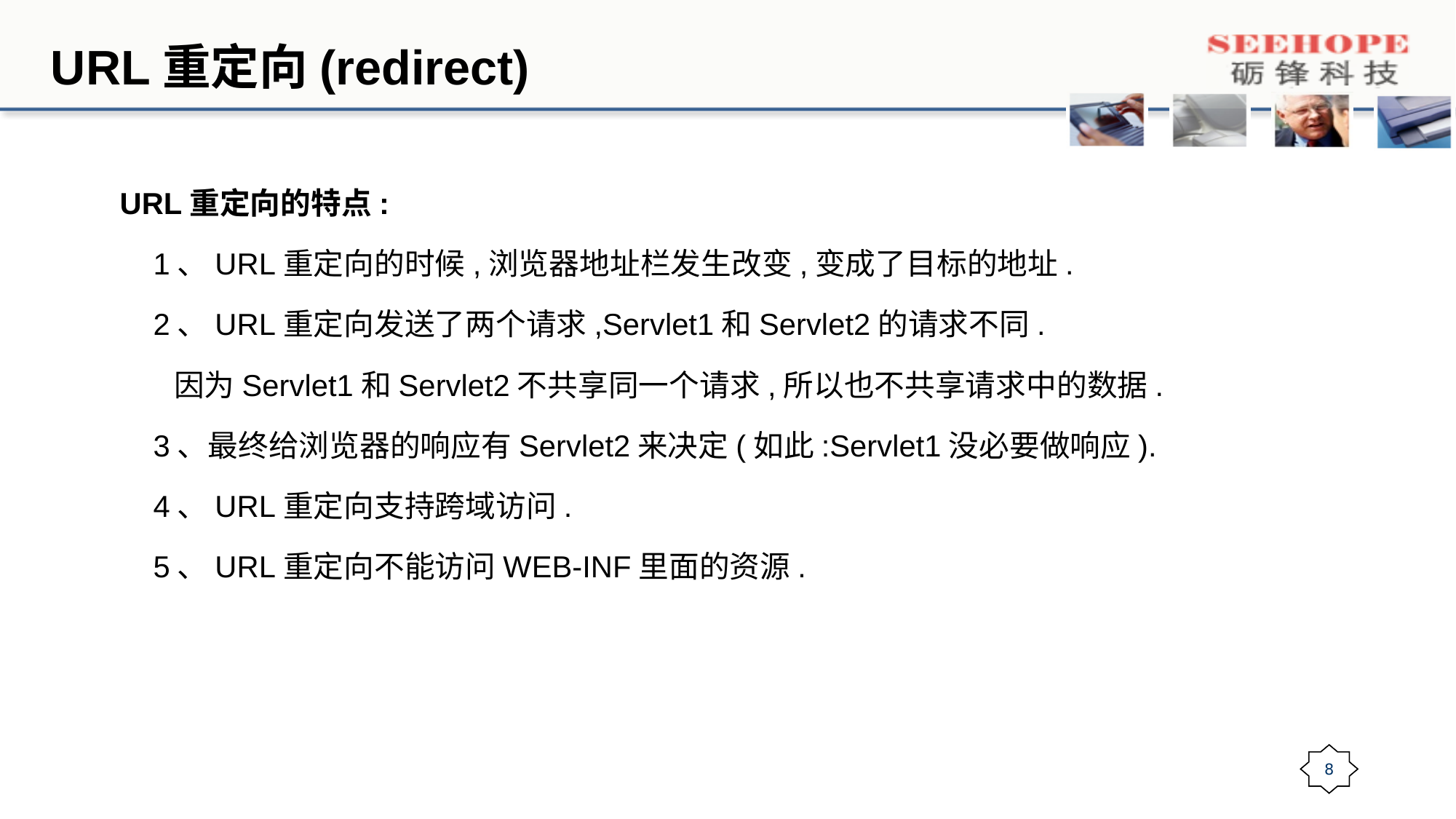

# URL重定向(redirect)
URL重定向的特点:
    1、URL重定向的时候,浏览器地址栏发生改变,变成了目标的地址.
    2、URL重定向发送了两个请求,Servlet1和Servlet2的请求不同.
       因为Servlet1和Servlet2不共享同一个请求,所以也不共享请求中的数据.
    3、最终给浏览器的响应有Servlet2来决定(如此:Servlet1没必要做响应).
    4、URL重定向支持跨域访问.
    5、URL重定向不能访问WEB-INF里面的资源.